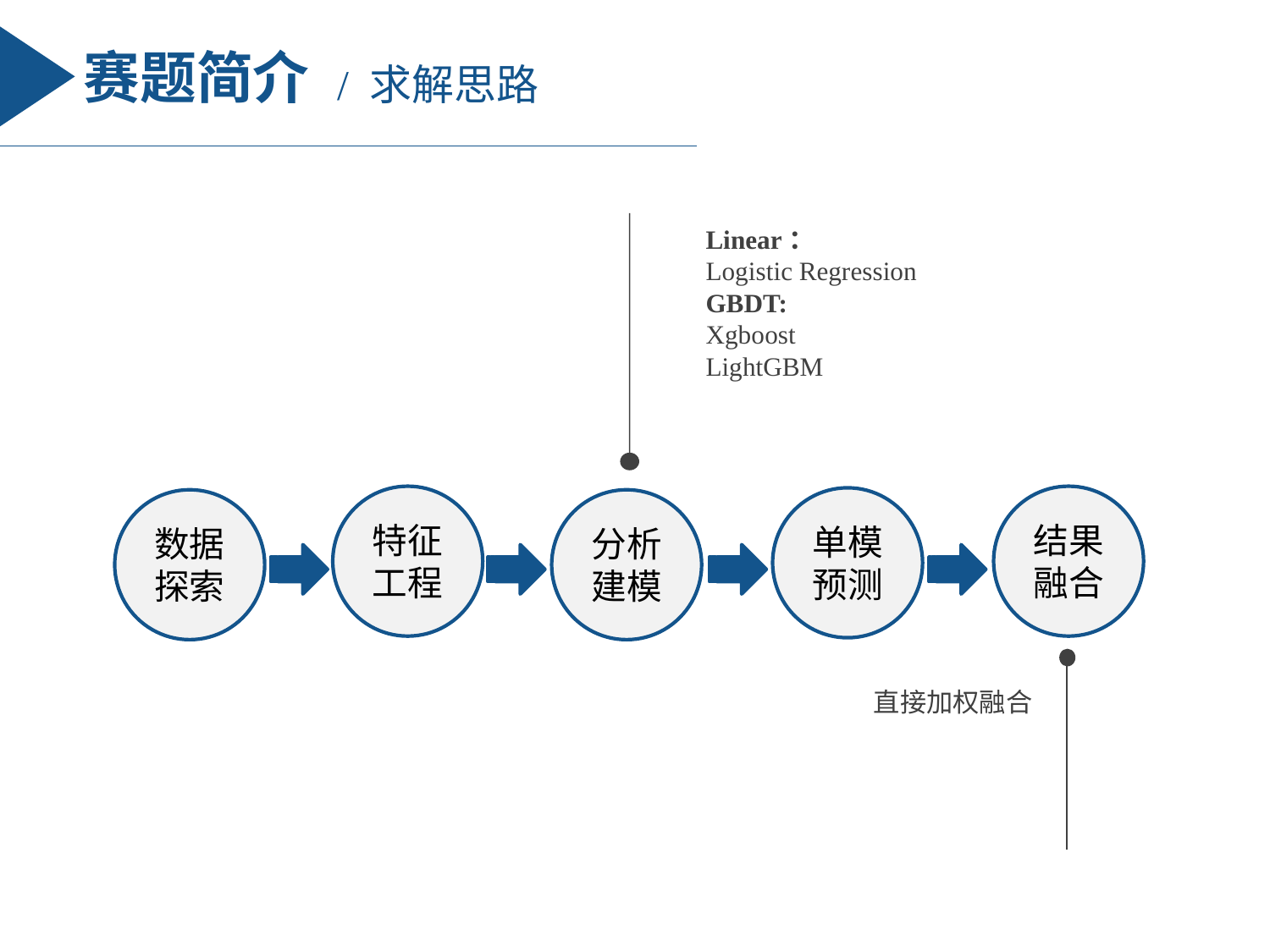

赛题简介

/ 求解思路
Linear：
Logistic Regression
GBDT:
Xgboost
LightGBM

结果融合
特征工程
单模预测
数据探索

分析建模

直接加权融合